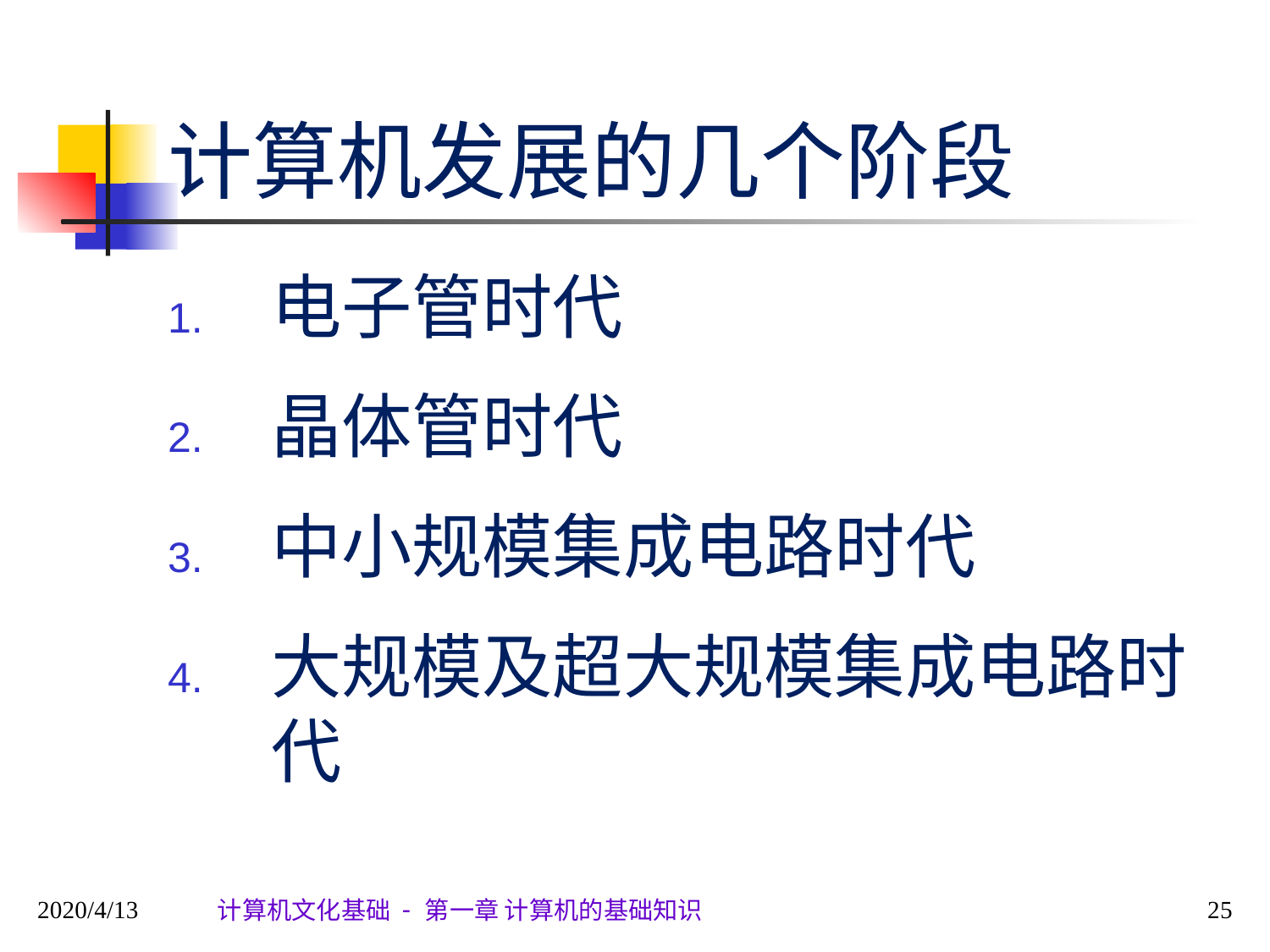

电子管时代
晶体管时代
中小规模集成电路时代
大规模及超大规模集成电路时代
计算机发展的几个阶段
2020/4/13
25
计算机文化基础 - 第一章 计算机的基础知识